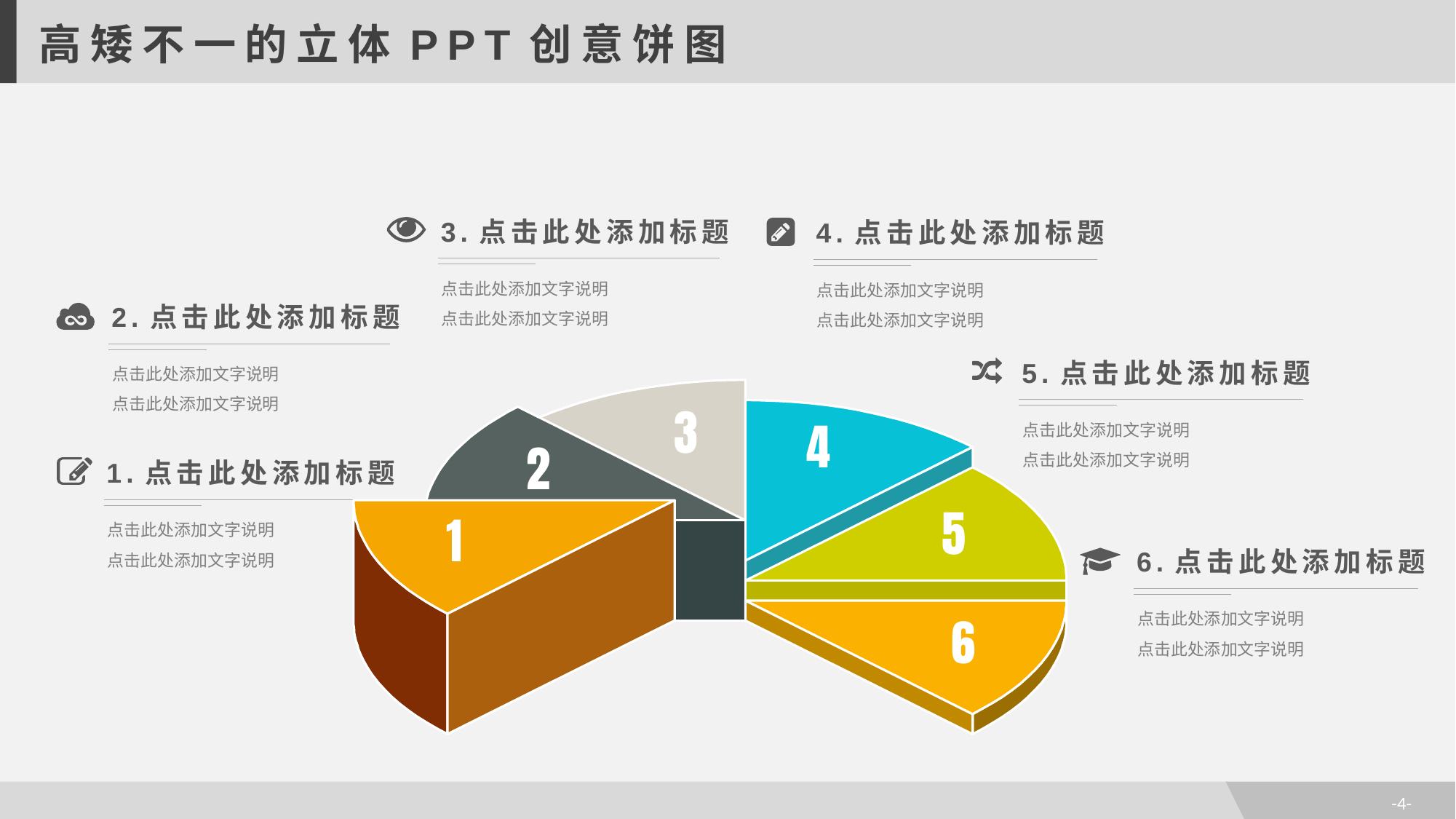

高矮不一的立体PPT创意饼图
3.点击此处添加标题

点击此处添加文字说明
点击此处添加文字说明
4.点击此处添加标题

点击此处添加文字说明
点击此处添加文字说明
2.点击此处添加标题

点击此处添加文字说明
点击此处添加文字说明
5.点击此处添加标题

点击此处添加文字说明
点击此处添加文字说明

3
4
2
1.点击此处添加标题

点击此处添加文字说明
点击此处添加文字说明
5
1
6.点击此处添加标题

点击此处添加文字说明
点击此处添加文字说明
6
-4-